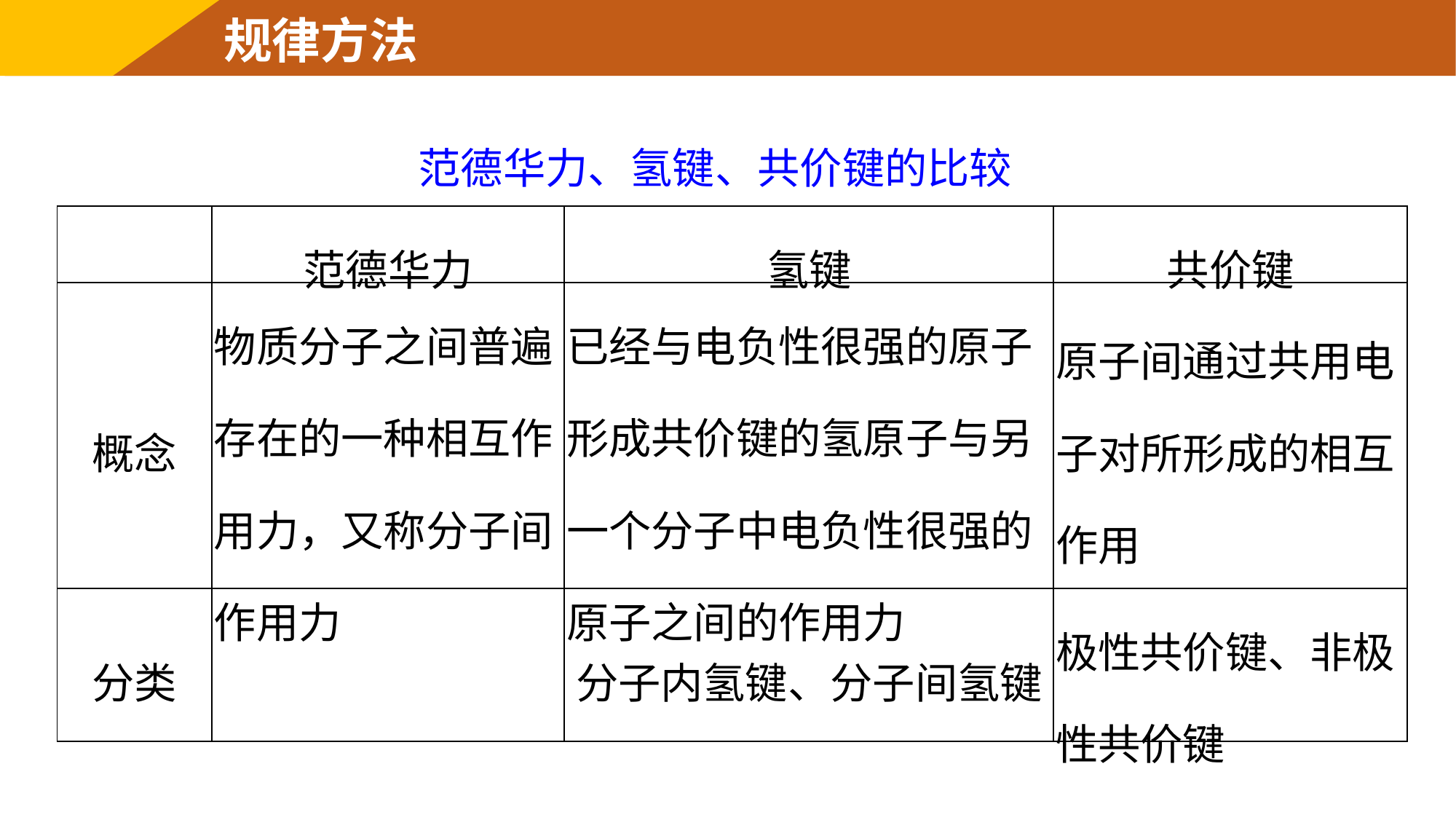

规律方法
范德华力、氢键、共价键的比较
|  | 范德华力 | 氢键 | 共价键 |
| --- | --- | --- | --- |
| 概念 | 物质分子之间普遍存在的一种相互作用力，又称分子间作用力 | 已经与电负性很强的原子形成共价键的氢原子与另一个分子中电负性很强的原子之间的作用力 | 原子间通过共用电子对所形成的相互作用 |
| 分类 |  | 分子内氢键、分子间氢键 | 极性共价键、非极性共价键 |